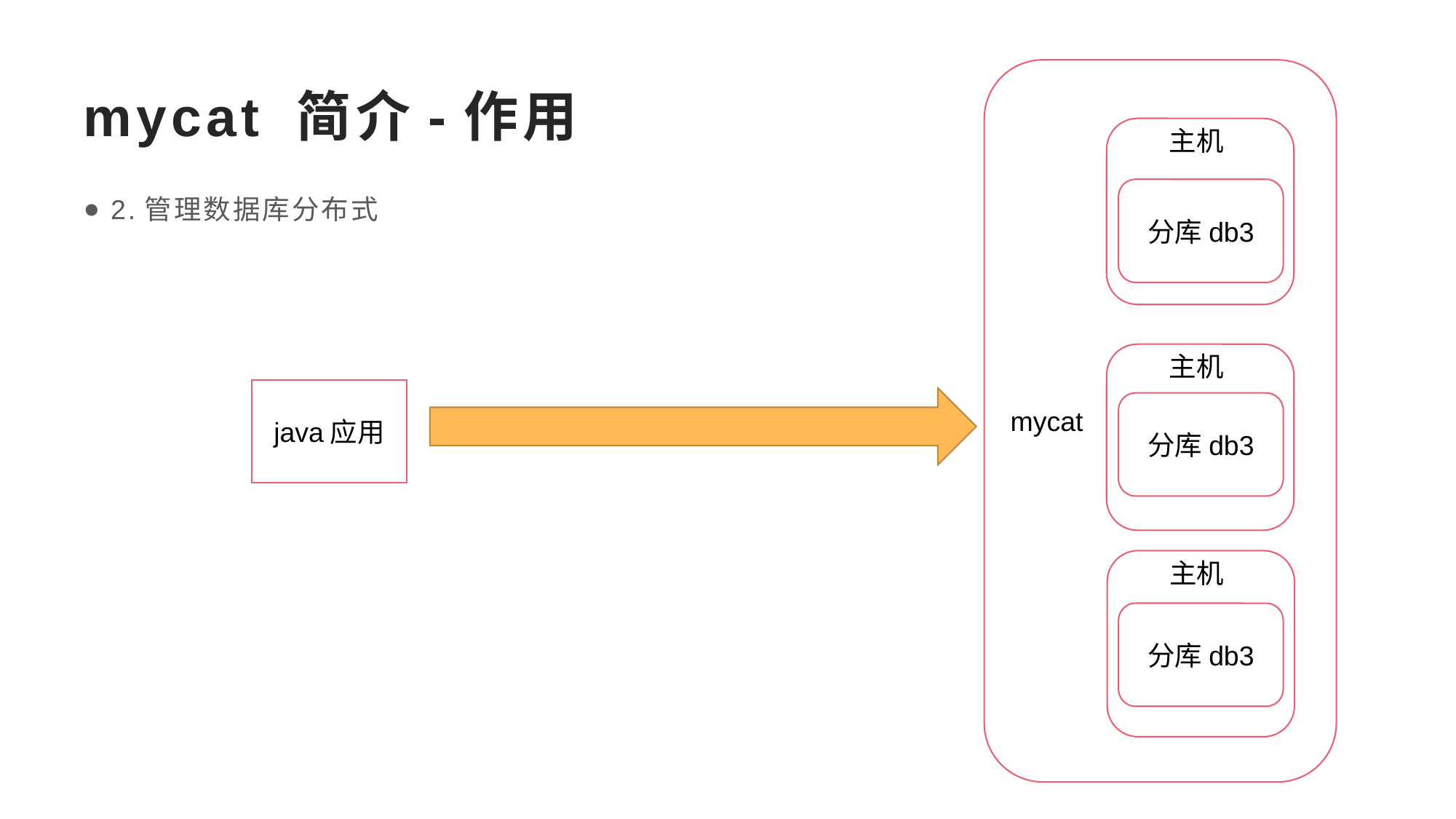

# mycat 简介-作用

主机
2.管理数据库分布式
分库db3

主机
java应用

分库db3
mycat

主机
分库db3